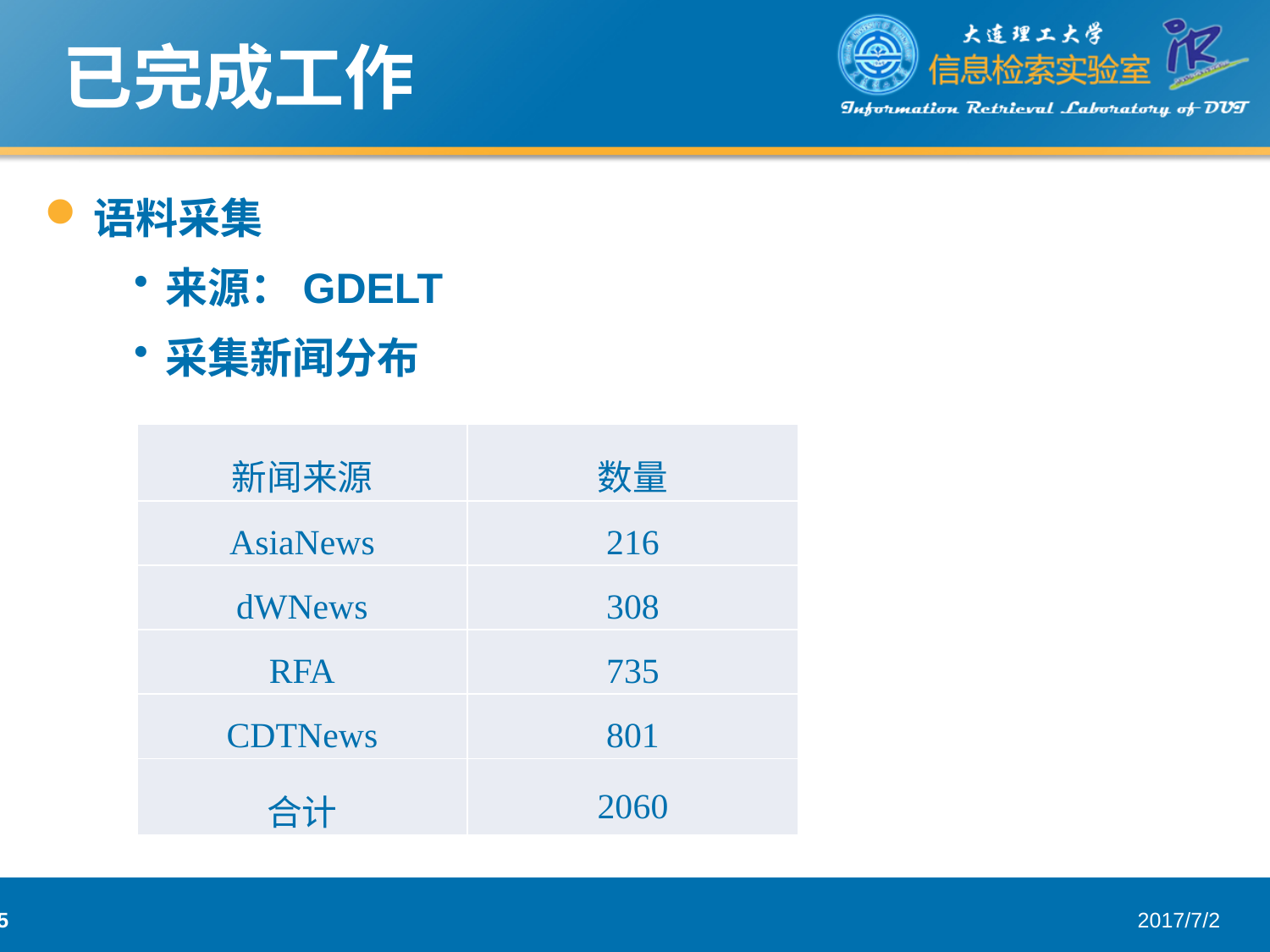

# 已完成工作
语料采集
来源：GDELT
采集新闻分布

| 新闻来源 | 数量 |
| --- | --- |
| AsiaNews | 216 |
| dWNews | 308 |
| RFA | 735 |
| CDTNews | 801 |
| 合计 | 2060 |